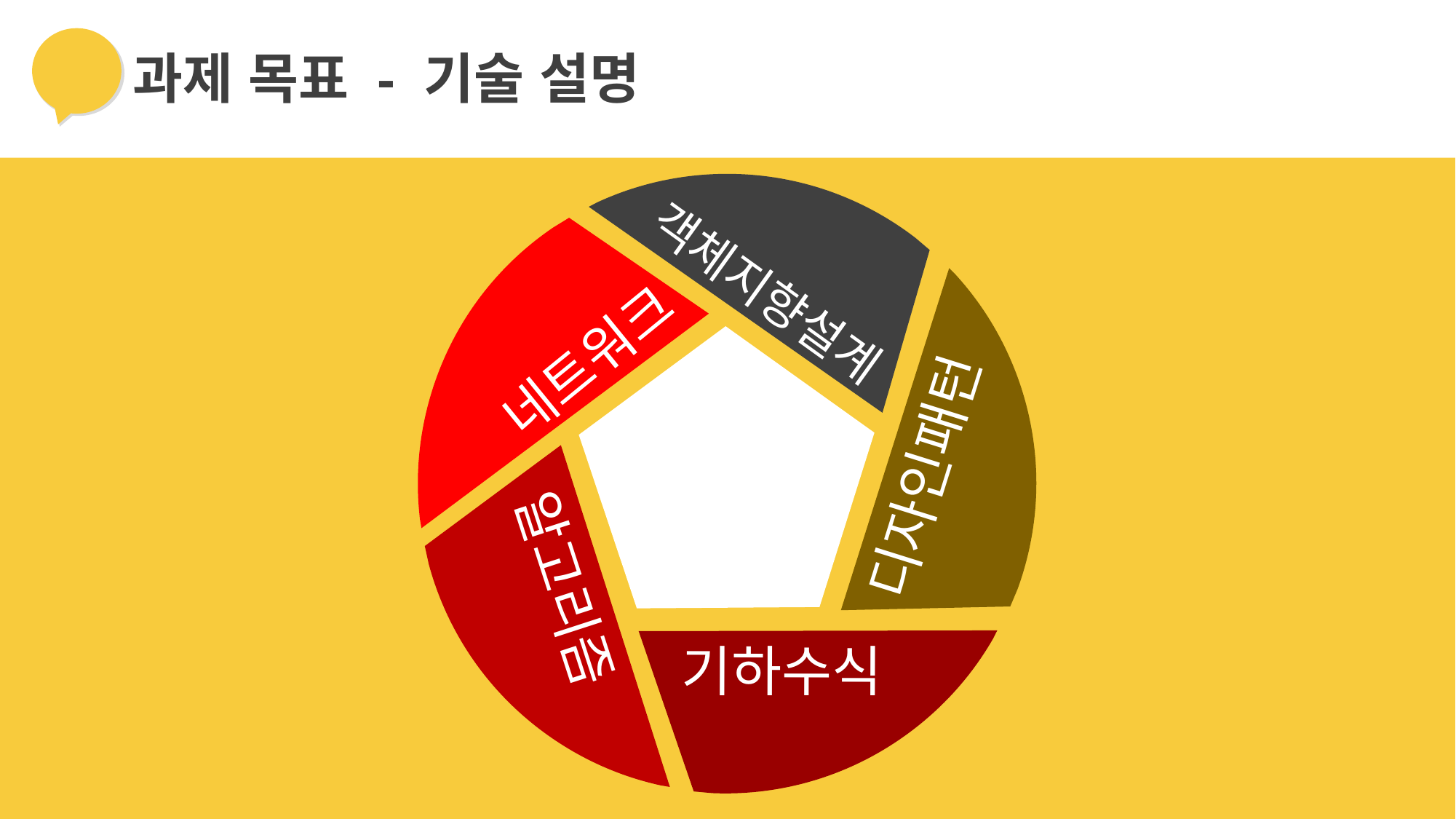

과제 목표 - 기술 설명

객체지향설계

네트워크

디자인패턴

알고리즘
기하수식